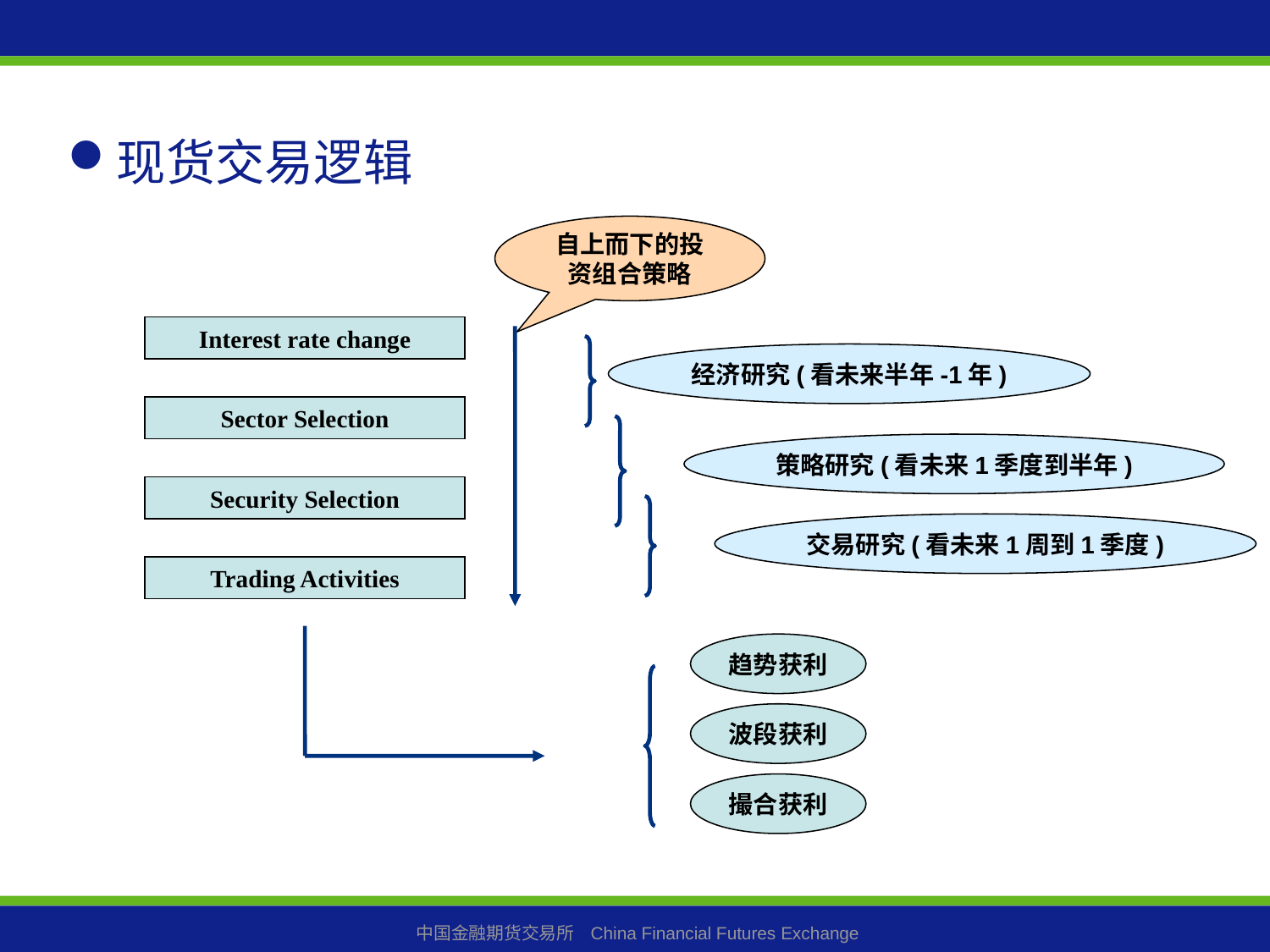

现货交易逻辑
自上而下的投资组合策略
Interest rate change

经济研究(看未来半年-1年)
Sector Selection

策略研究(看未来1季度到半年)
Security Selection

交易研究(看未来1周到1季度)
Trading Activities

趋势获利

波段获利

撮合获利